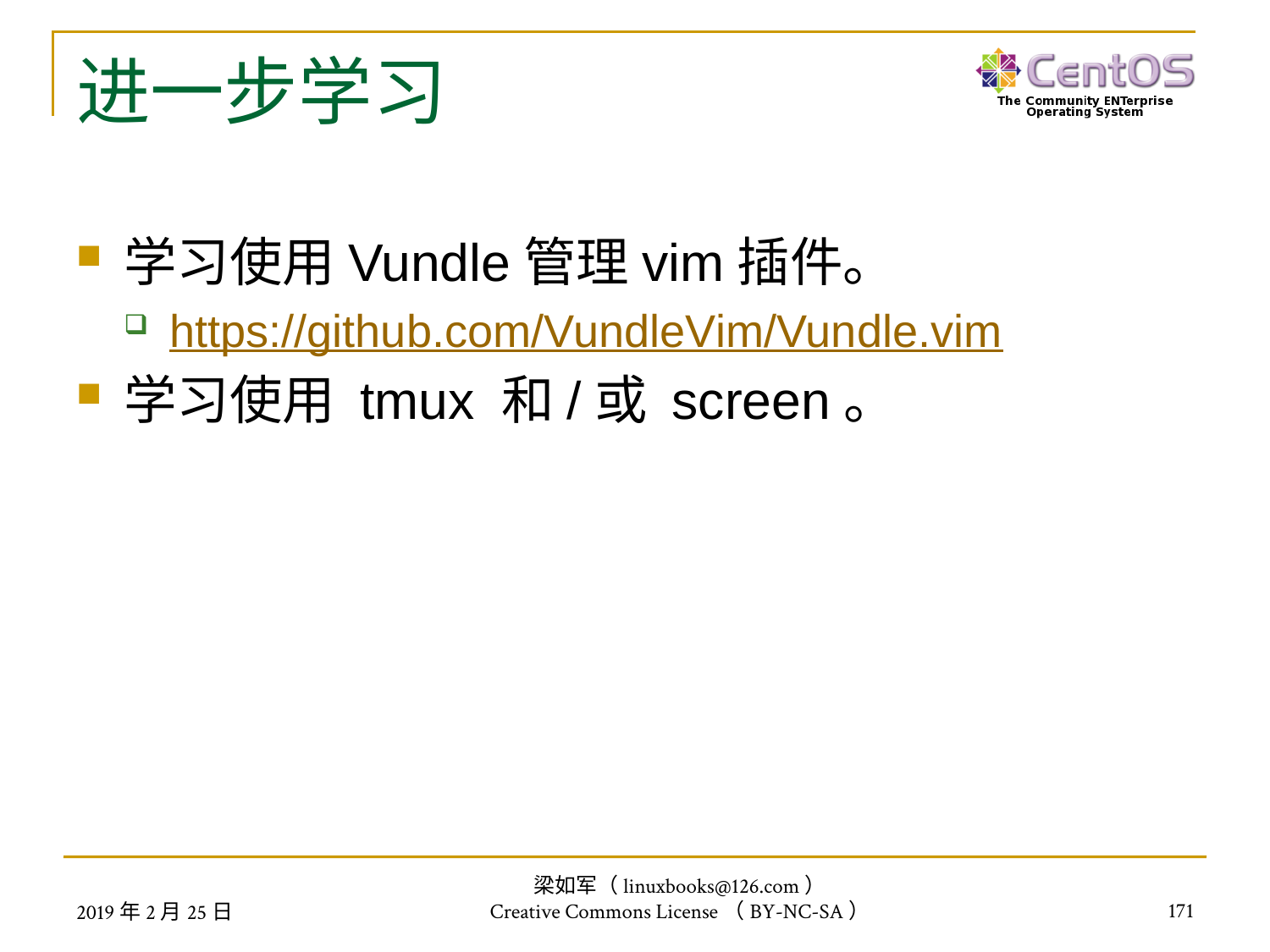

# 进一步学习
学习使用Vundle管理vim插件。
https://github.com/VundleVim/Vundle.vim
学习使用 tmux 和/或 screen。

梁如军（linuxbooks@126.com）
Creative Commons License（BY-NC-SA）
2019年2月25日
171